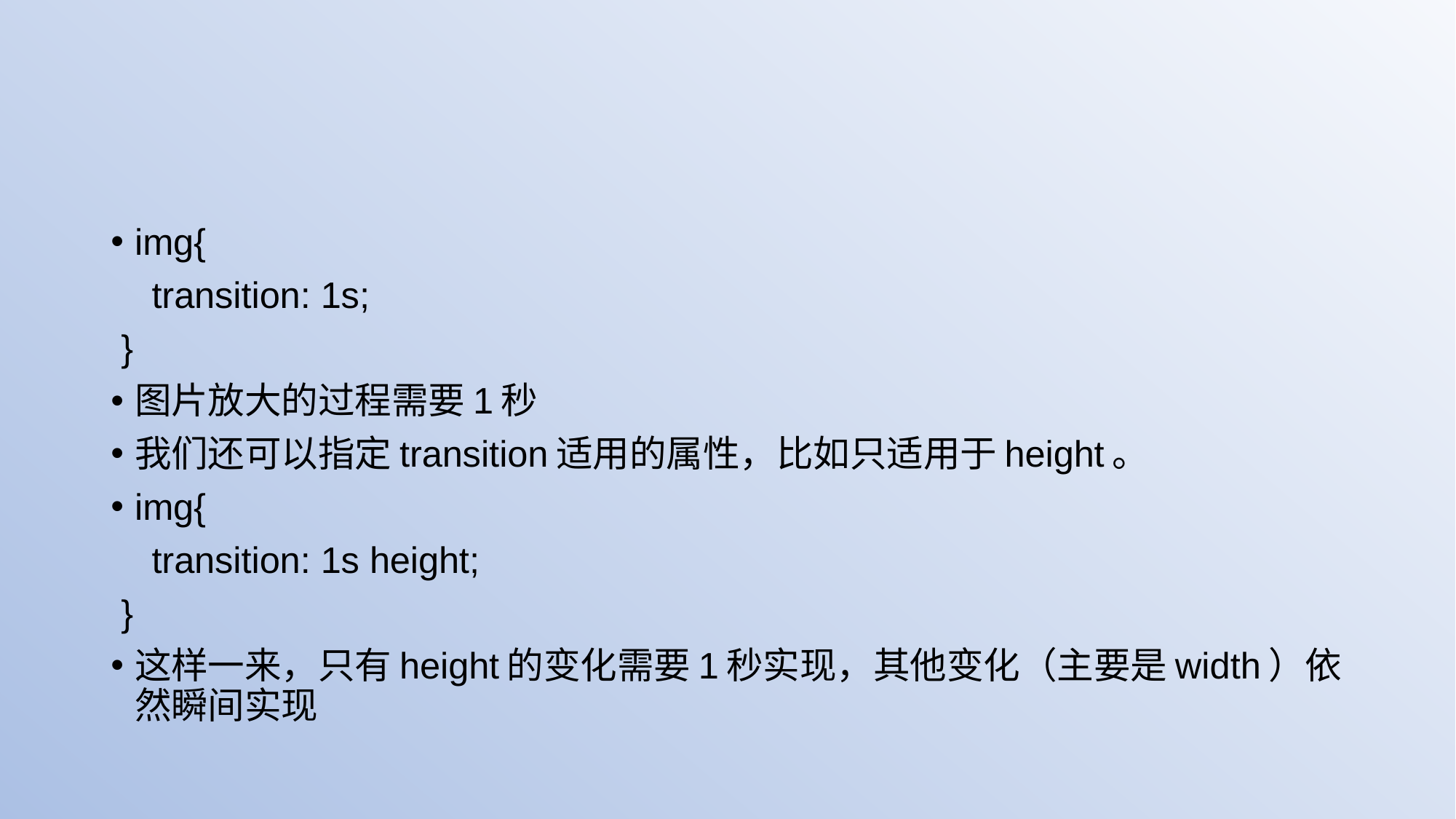

img{
    transition: 1s;
 }
图片放大的过程需要1秒
我们还可以指定transition适用的属性，比如只适用于height。
img{
    transition: 1s height;
 }
这样一来，只有height的变化需要1秒实现，其他变化（主要是width）依然瞬间实现